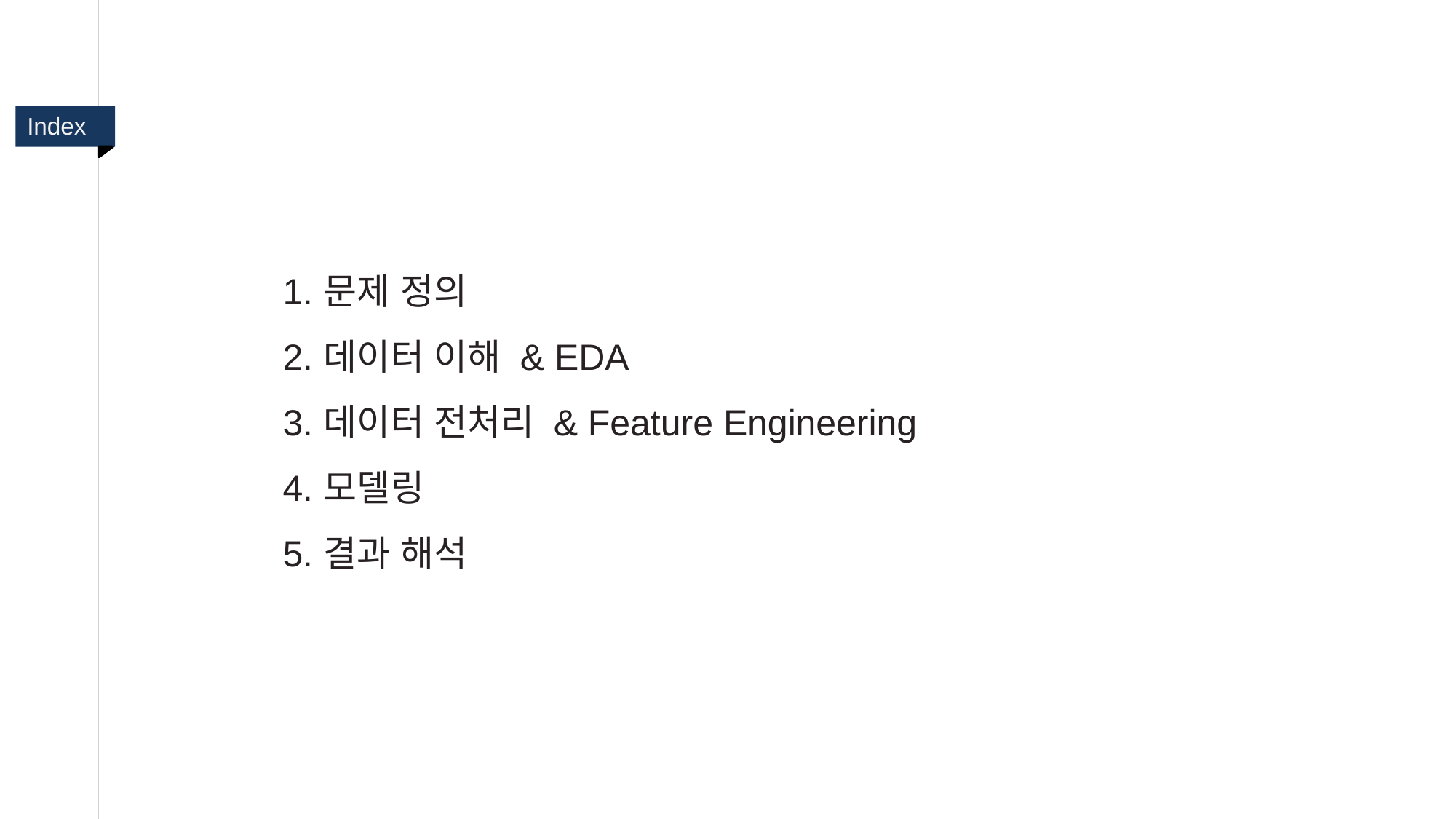

Index

문제 정의
데이터 이해 & EDA
데이터 전처리 & Feature Engineering
모델링
결과 해석